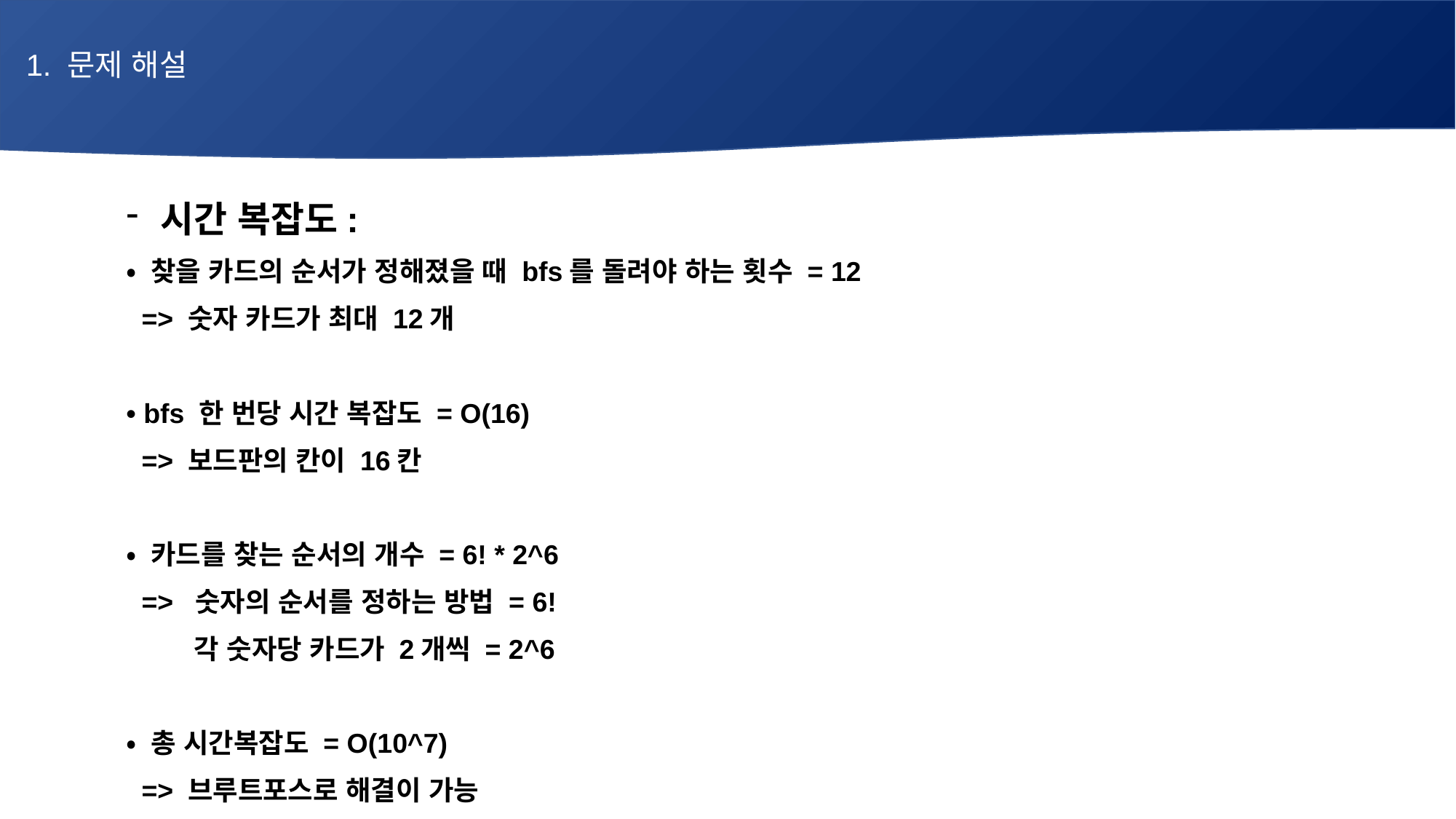

1. 문제 해설
# 매주 1 과제 LV2
시간 복잡도:
• 찾을 카드의 순서가 정해졌을 때 bfs를 돌려야 하는 횟수 = 12
  => 숫자 카드가 최대 12개

• bfs 한 번당 시간 복잡도 = O(16)
  => 보드판의 칸이 16칸

• 카드를 찾는 순서의 개수 = 6! * 2^6
  =>  숫자의 순서를 정하는 방법 = 6!
        각 숫자당 카드가 2개씩 = 2^6

• 총 시간복잡도 = O(10^7)
  => 브루트포스로 해결이 가능